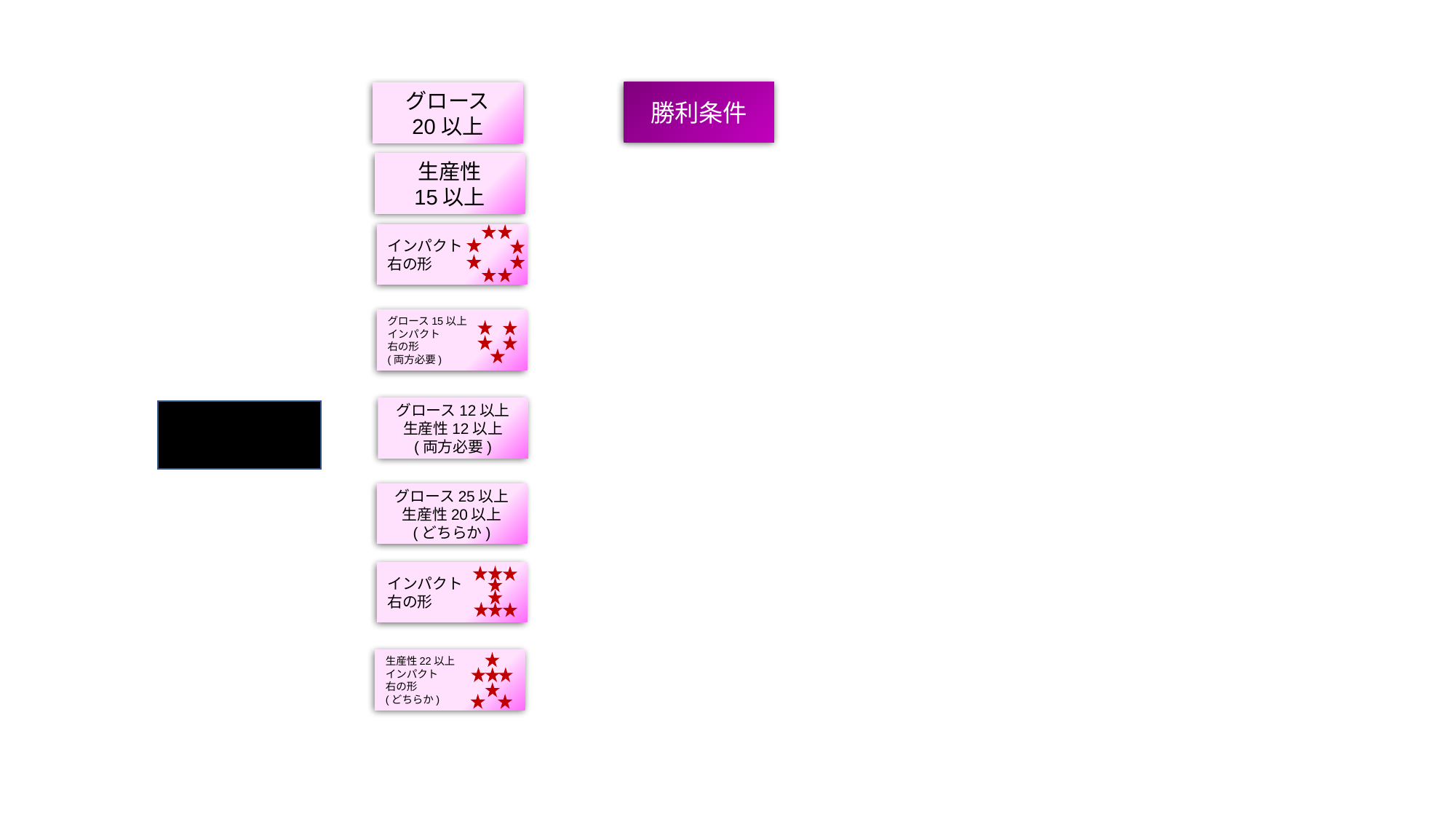

勝利条件
グロース
20以上
生産性
15以上
インパクト
右の形

グロース15以上
インパクト
右の形
(両方必要)

グロース12以上
生産性12以上
(両方必要)

グロース25以上
生産性20以上
(どちらか)
インパクト
右の形

生産性22以上
インパクト
右の形
(どちらか)